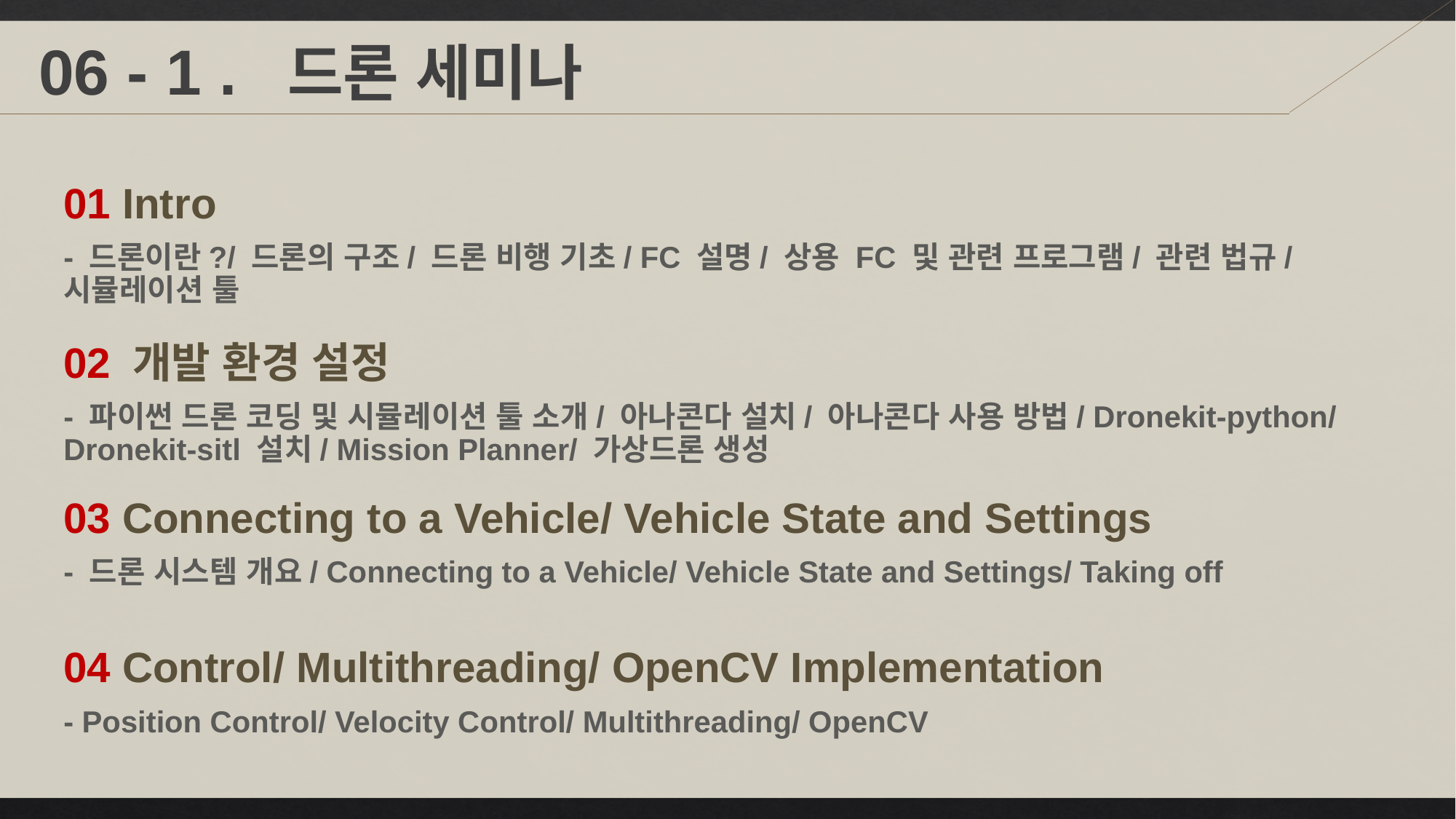

06 - 1 .  드론 세미나
01 Intro
- 드론이란?/ 드론의 구조/ 드론 비행 기초/ FC 설명/ 상용 FC 및 관련 프로그램/ 관련 법규/ 시뮬레이션 툴
02 개발 환경 설정

- 파이썬 드론 코딩 및 시뮬레이션 툴 소개/ 아나콘다 설치/ 아나콘다 사용 방법/ Dronekit-python/ Dronekit-sitl 설치/ Mission Planner/ 가상드론 생성
03 Connecting to a Vehicle/ Vehicle State and Settings

- 드론 시스템 개요/ Connecting to a Vehicle/ Vehicle State and Settings/ Taking off

04 Control/ Multithreading/ OpenCV Implementation

- Position Control/ Velocity Control/ Multithreading/ OpenCV